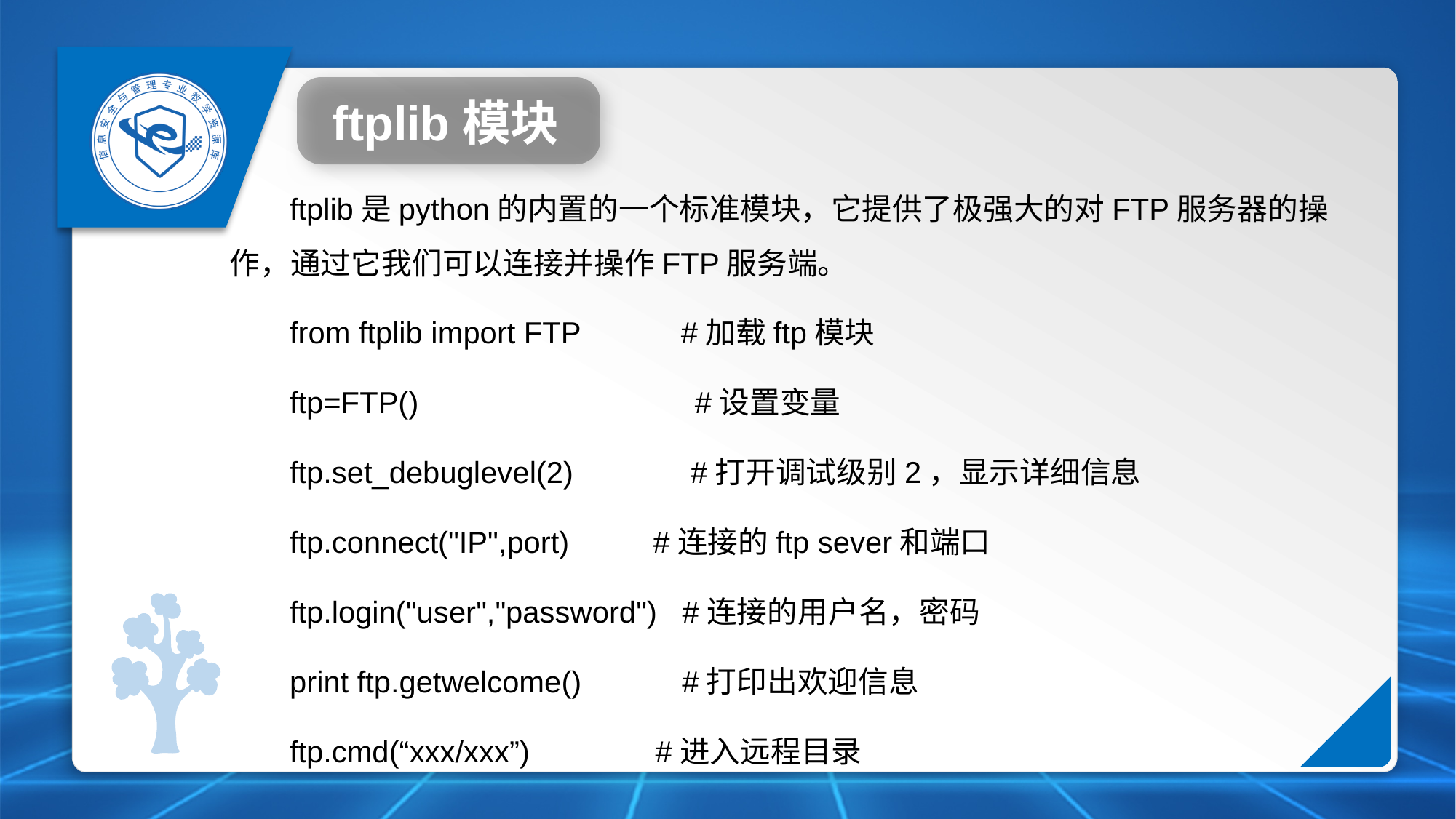

ftplib模块
ftplib是python的内置的一个标准模块，它提供了极强大的对FTP服务器的操作，通过它我们可以连接并操作FTP服务端。
from ftplib import FTP            #加载ftp模块
ftp=FTP()                                 #设置变量
ftp.set_debuglevel(2)              #打开调试级别2，显示详细信息
ftp.connect("IP",port)          #连接的ftp sever和端口
ftp.login("user","password")   #连接的用户名，密码
print ftp.getwelcome()            #打印出欢迎信息
ftp.cmd(“xxx/xxx”)               #进入远程目录